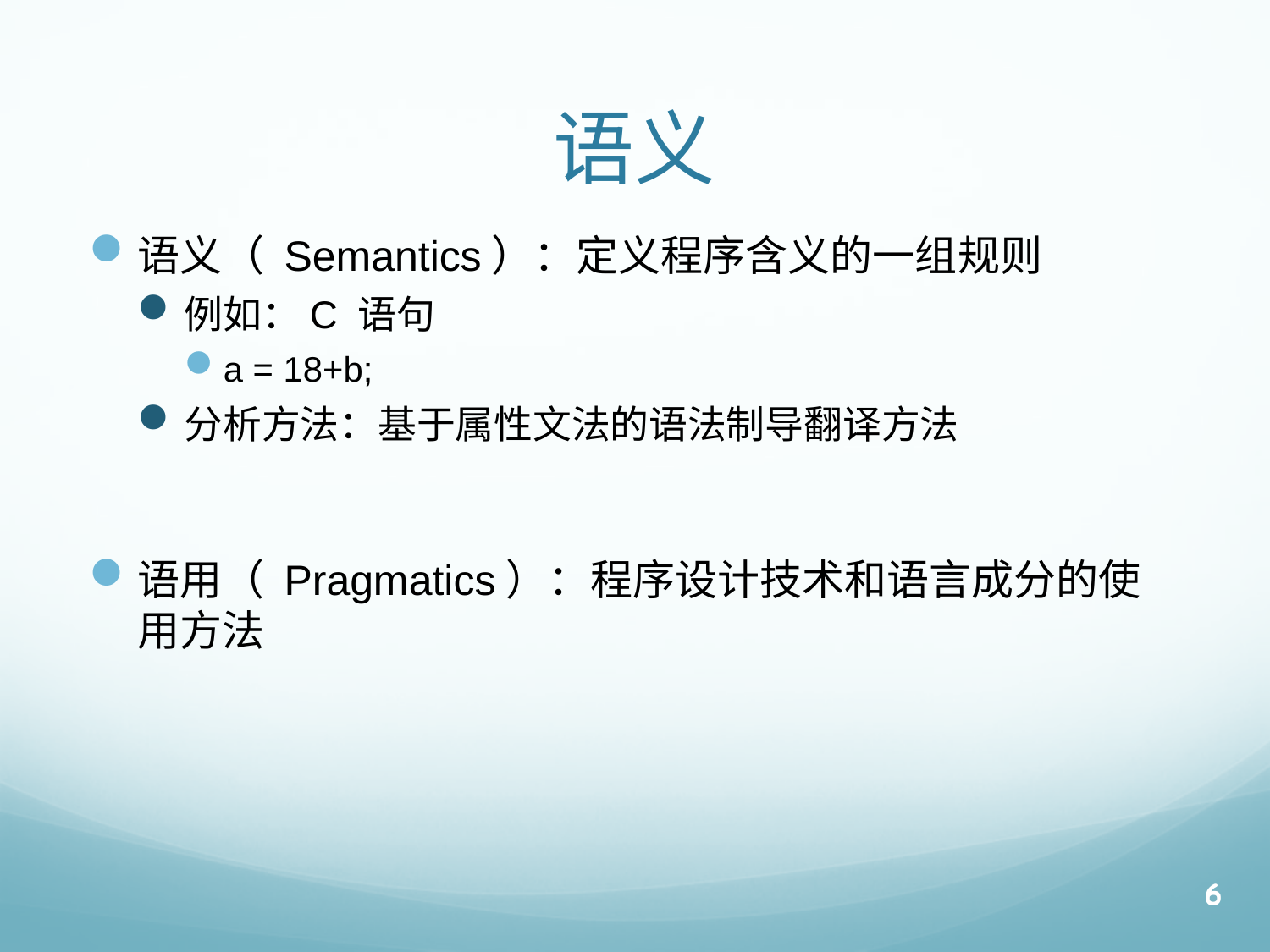

# 语义
语义（ Semantics）：定义程序含义的一组规则
例如：C 语句
a = 18+b;
分析方法：基于属性文法的语法制导翻译方法

语用（ Pragmatics）：程序设计技术和语言成分的使用方法
6